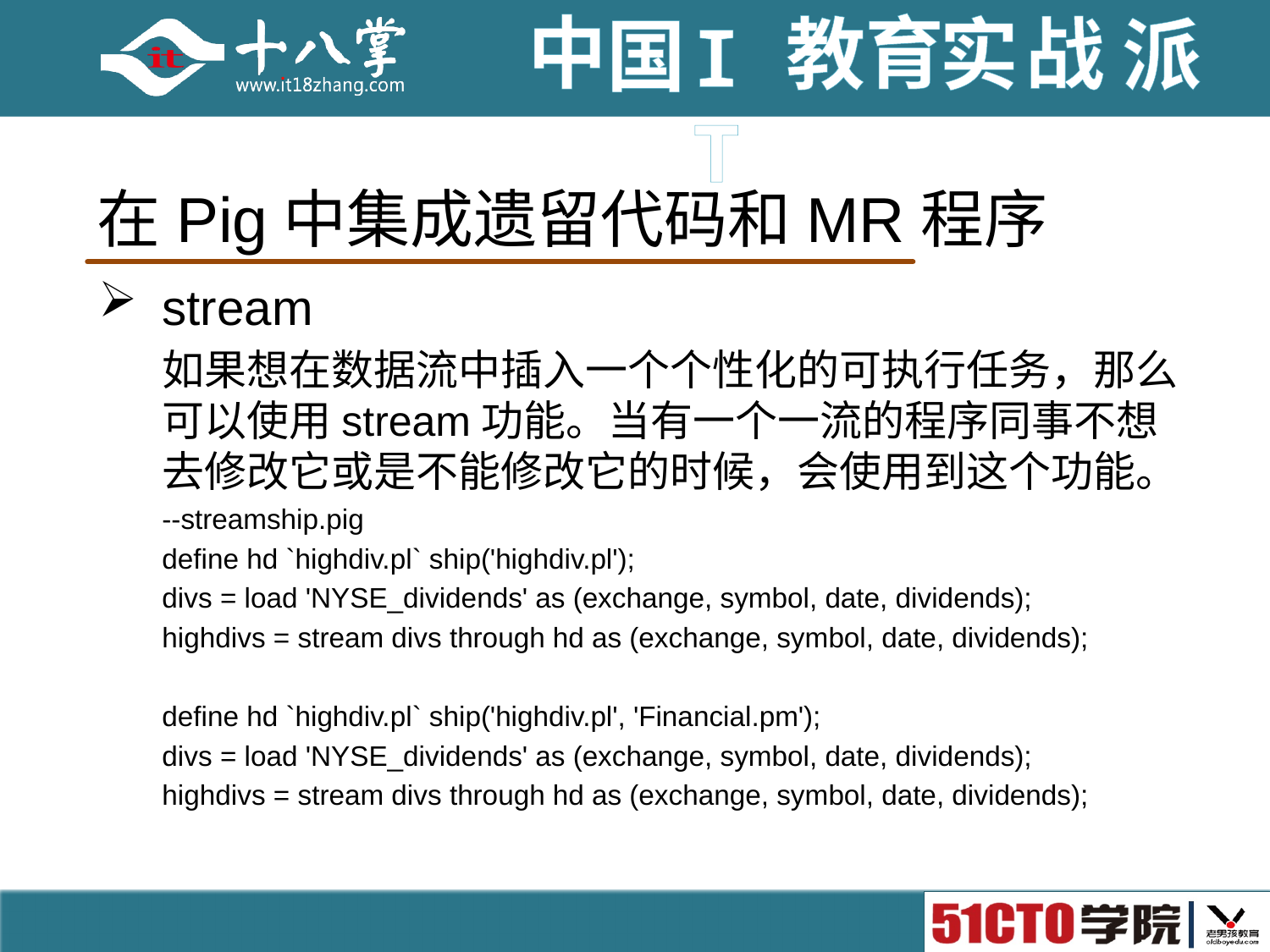

# 在Pig中集成遗留代码和MR程序
stream
如果想在数据流中插入一个个性化的可执行任务，那么可以使用stream功能。当有一个一流的程序同事不想去修改它或是不能修改它的时候，会使用到这个功能。
--streamship.pig
define hd `highdiv.pl` ship('highdiv.pl');
divs = load 'NYSE_dividends' as (exchange, symbol, date, dividends);
highdivs = stream divs through hd as (exchange, symbol, date, dividends);

define hd `highdiv.pl` ship('highdiv.pl', 'Financial.pm');
divs = load 'NYSE_dividends' as (exchange, symbol, date, dividends);
highdivs = stream divs through hd as (exchange, symbol, date, dividends);